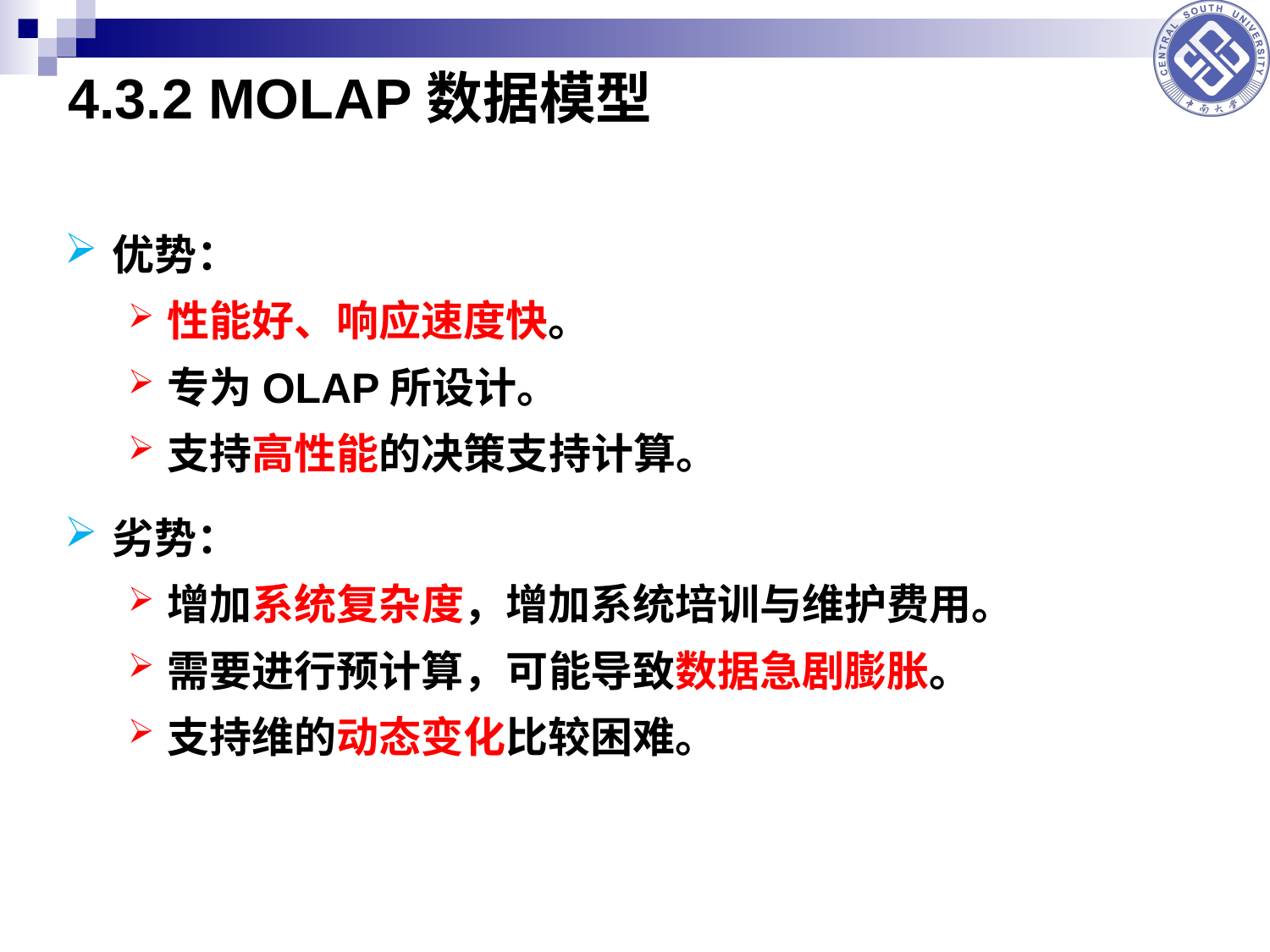

4.3.2 MOLAP数据模型
优势：
性能好、响应速度快。
专为OLAP所设计。
支持高性能的决策支持计算。
劣势：
增加系统复杂度，增加系统培训与维护费用。
需要进行预计算，可能导致数据急剧膨胀。
支持维的动态变化比较困难。